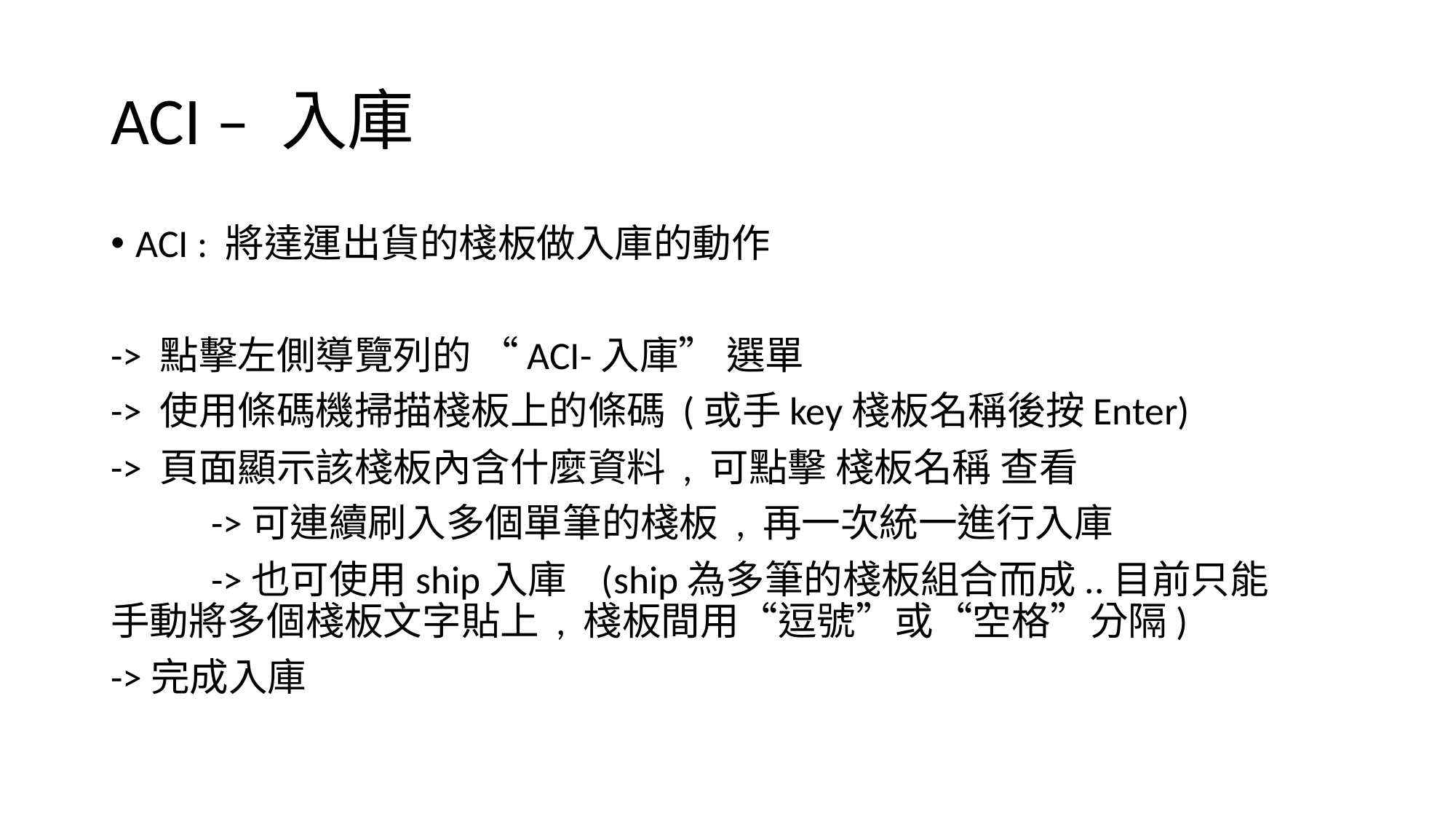

# ACI – 入庫
ACI : 將達運出貨的棧板做入庫的動作

-> 點擊左側導覽列的 “ACI-入庫” 選單
-> 使用條碼機掃描棧板上的條碼 (或手key棧板名稱後按Enter)
-> 頁面顯示該棧板內含什麼資料 , 可點擊 棧板名稱 查看
	->可連續刷入多個單筆的棧板 , 再一次統一進行入庫
	->也可使用ship入庫   (ship為多筆的棧板組合而成..目前只能		手動將多個棧板文字貼上 , 棧板間用“逗號”或“空格”分隔)
->完成入庫